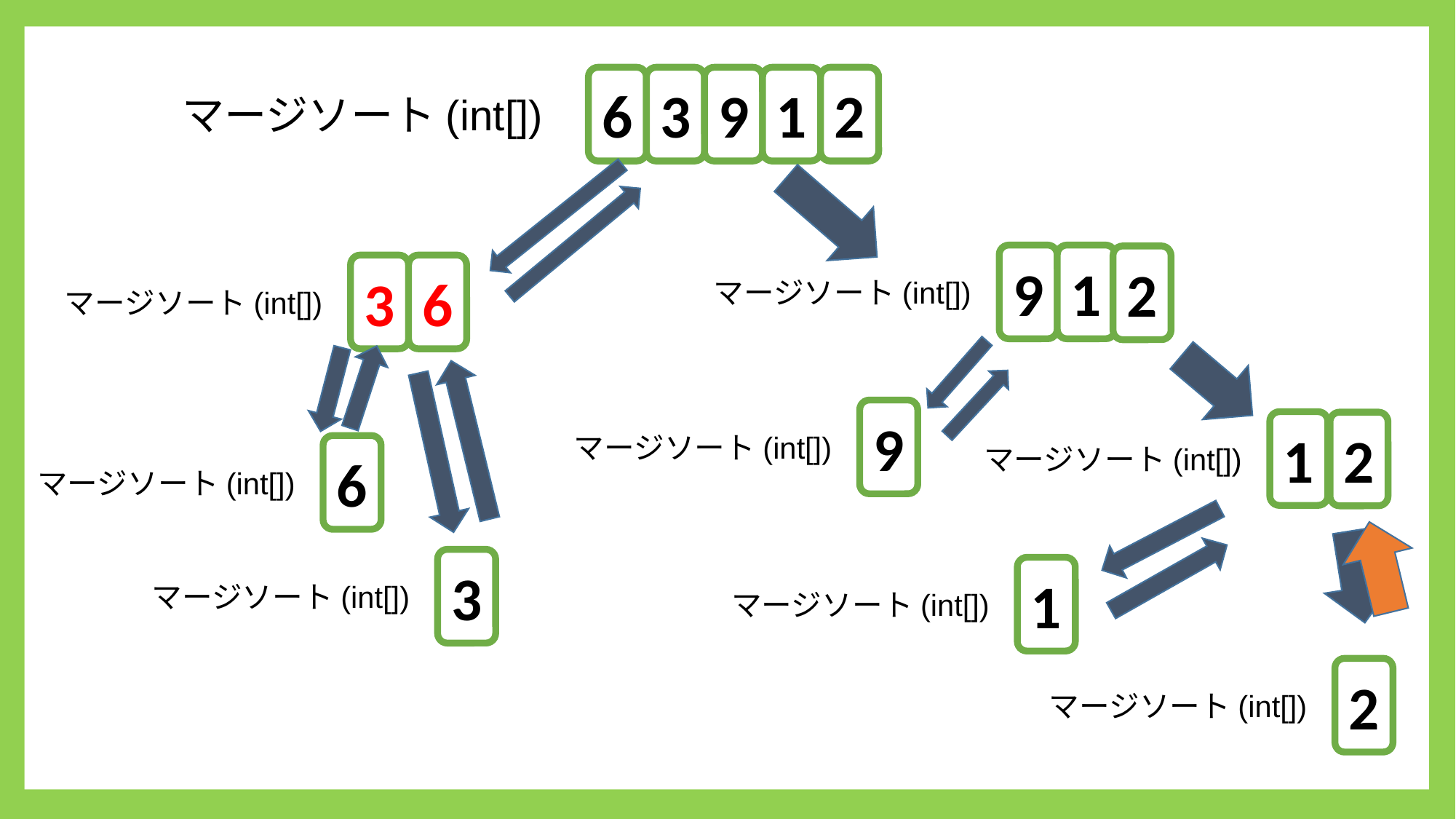

6
3
9
1
2
マージソート(int[])

9
1
2
3
6
マージソート(int[])
マージソート(int[])

9
1
2

マージソート(int[])

マージソート(int[])
6
マージソート(int[])

3
1

マージソート(int[])
マージソート(int[])
2
マージソート(int[])